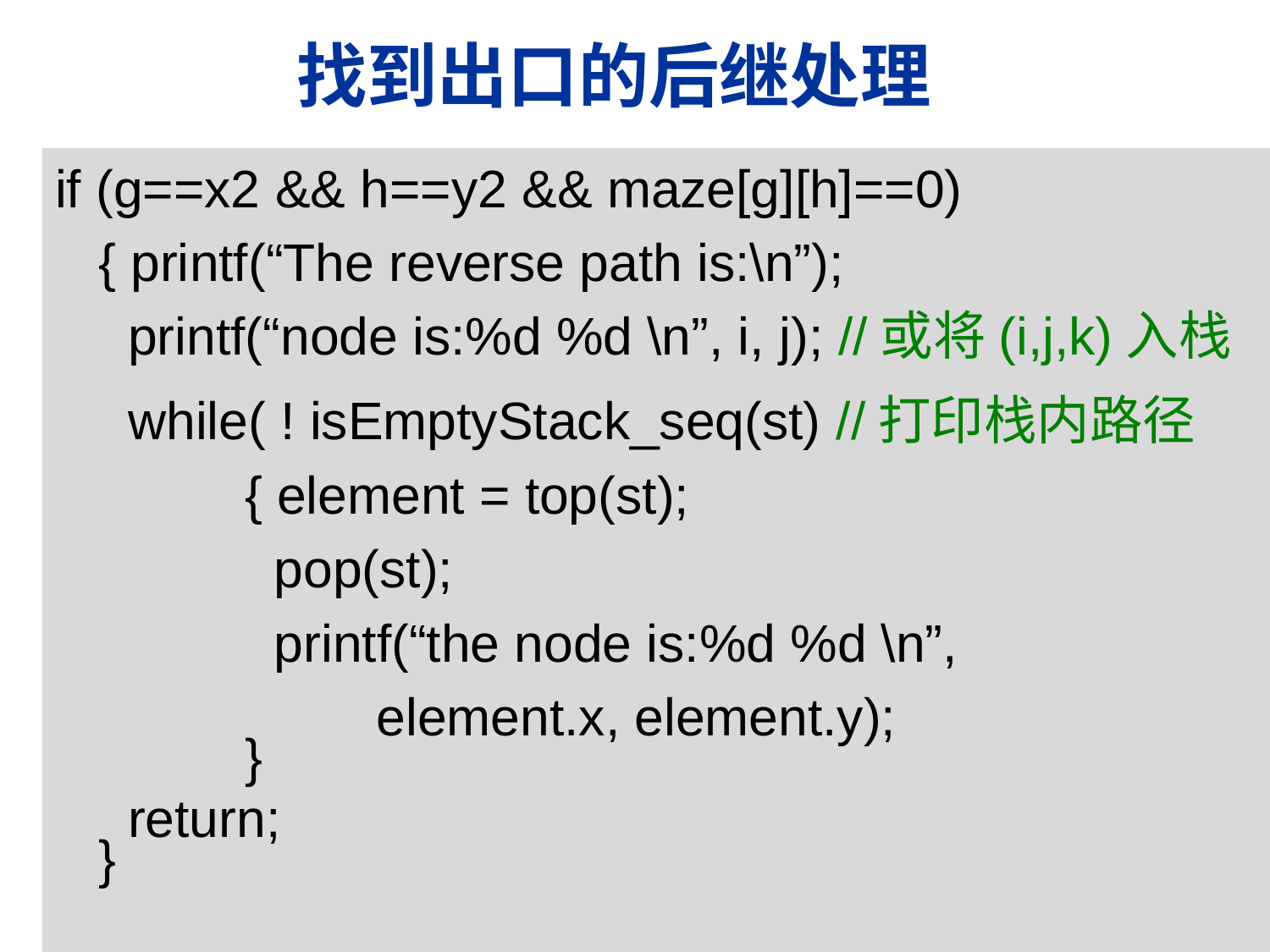

# 找到出口的后继处理
if (g==x2 && h==y2 && maze[g][h]==0)
   { printf(“The reverse path is:\n”);
     printf(“node is:%d %d \n”, i, j); //或将(i,j,k)入栈
     while( ! isEmptyStack_seq(st) //打印栈内路径
             { element = top(st);
               pop(st);
               printf(“the node is:%d %d \n”,
                      element.x, element.y);
             }
     return;
   }